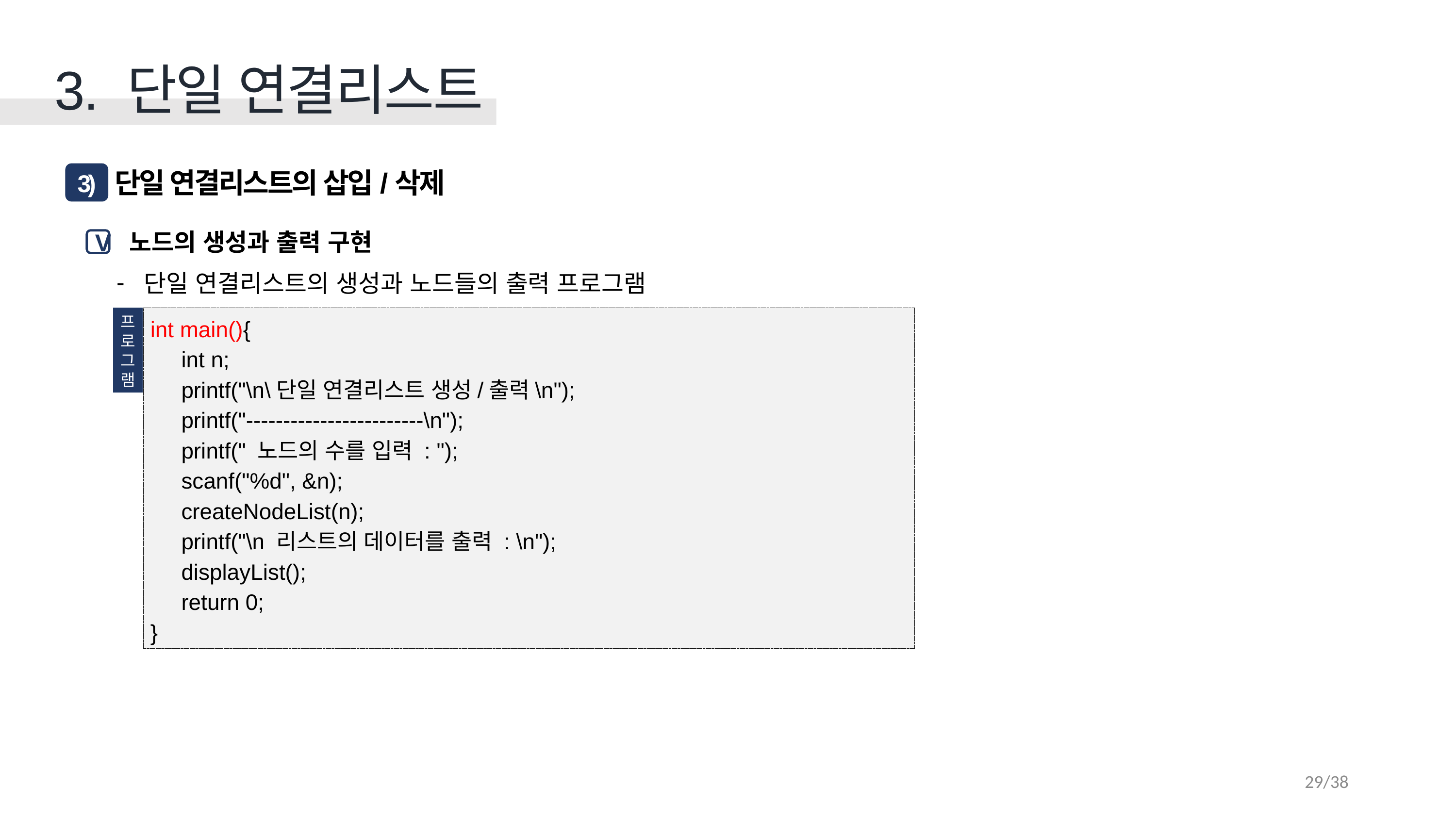

3. 단일 연결리스트

 단일 연결리스트의 삽입/삭제
3)
 노드의 생성과 출력 구현

단일 연결리스트의 생성과 노드들의 출력 프로그램
V
프
로
그
램
int main(){
     int n;
     printf("\n\단일 연결리스트 생성/출력\n");
     printf("------------------------\n");
     printf(" 노드의 수를 입력 : ");
     scanf("%d", &n);
     createNodeList(n);
     printf("\n 리스트의 데이터를 출력 : \n");
     displayList();
     return 0;
}
29/38